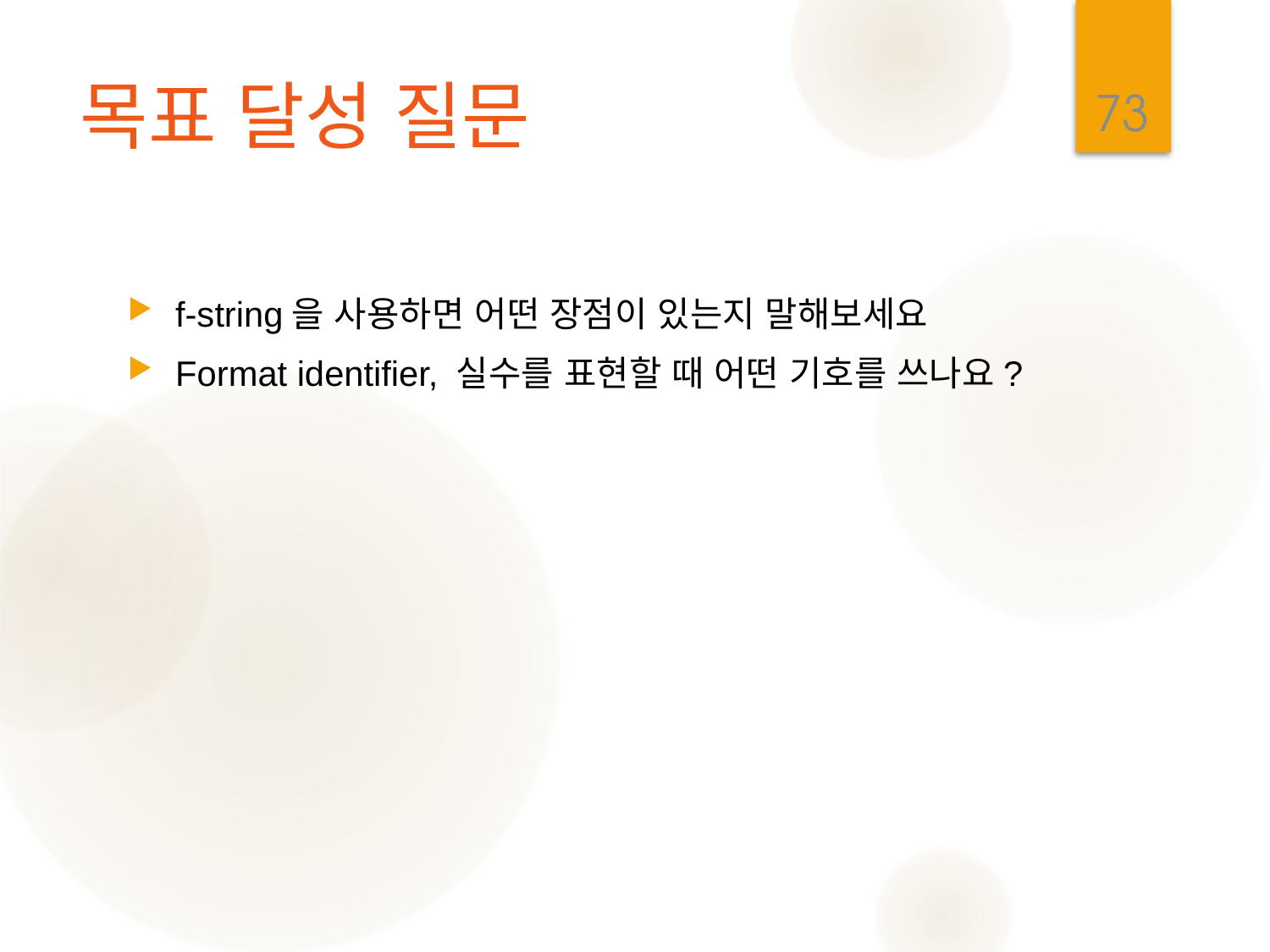

73
# 목표 달성 질문
f-string을 사용하면 어떤 장점이 있는지 말해보세요
Format identifier, 실수를 표현할 때 어떤 기호를 쓰나요?